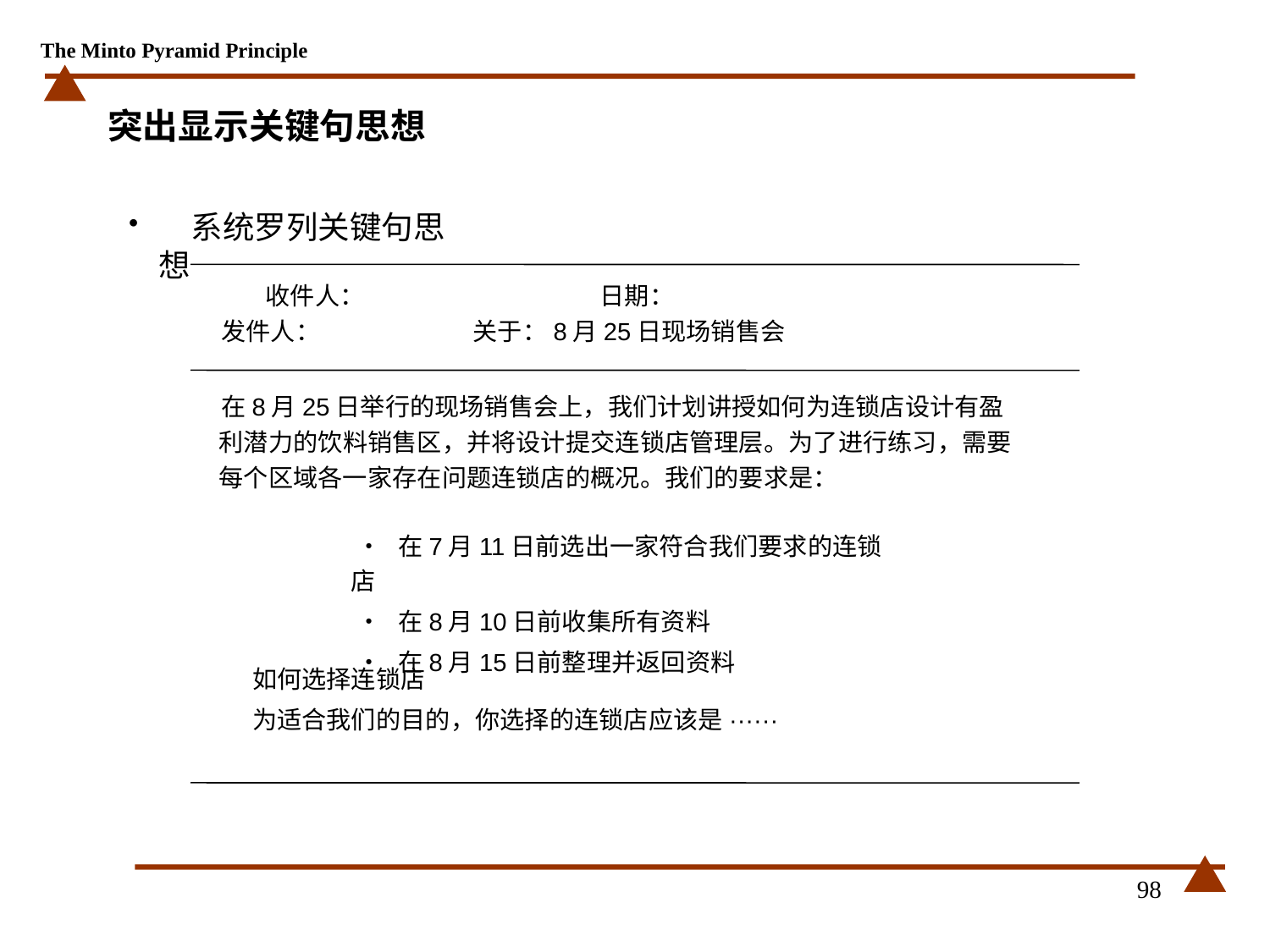

# 突出显示关键句思想

    系统罗列关键句思想

            收件人：		日期：
        发件人：		关于：8月25日现场销售会

        在8月25日举行的现场销售会上，我们计划讲授如何为连锁店设计有盈利潜力的饮料销售区，并将设计提交连锁店管理层。为了进行练习，需要每个区域各一家存在问题连锁店的概况。我们的要求是：

	     如何选择连锁店
	     为适合我们的目的，你选择的连锁店应该是······

 •  在7月11日前选出一家符合我们要求的连锁店
 •  在8月10日前收集所有资料
 •  在8月15日前整理并返回资料

98